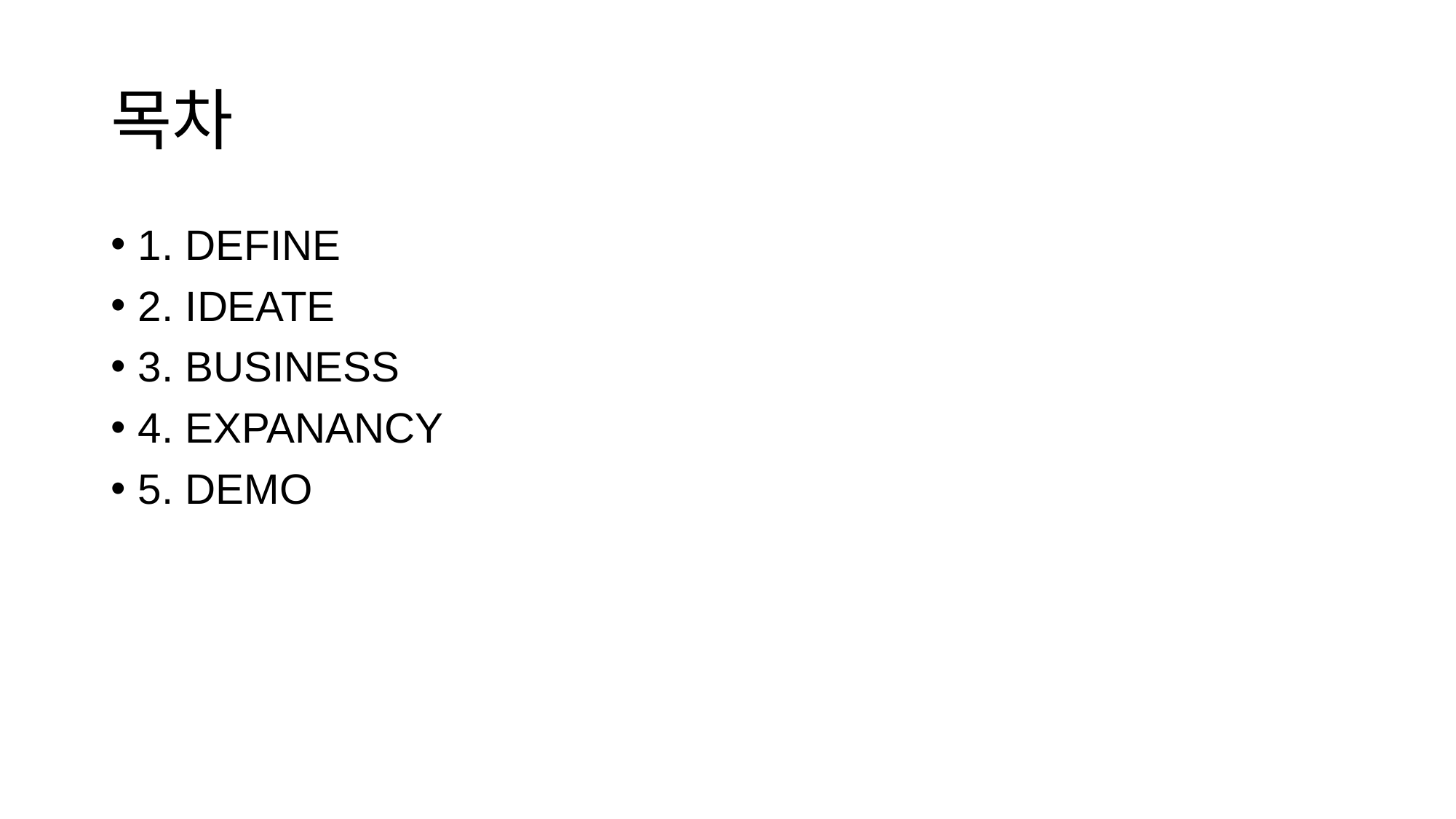

# 목차
1. DEFINE
2. IDEATE
3. BUSINESS
4. EXPANANCY
5. DEMO